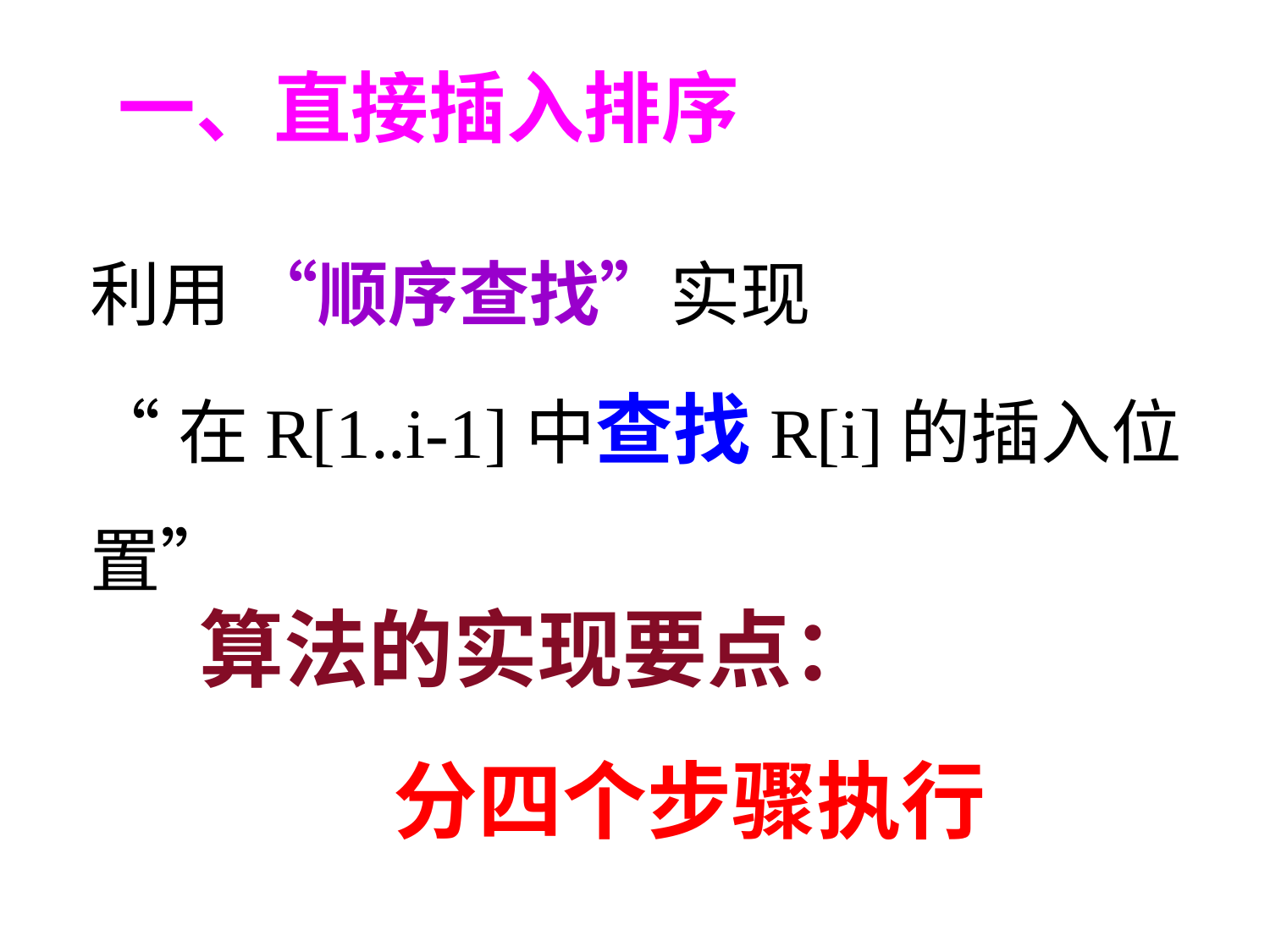

一、直接插入排序
利用 “顺序查找”实现
“在R[1..i-1]中查找R[i]的插入位置”
算法的实现要点：
         分四个步骤执行